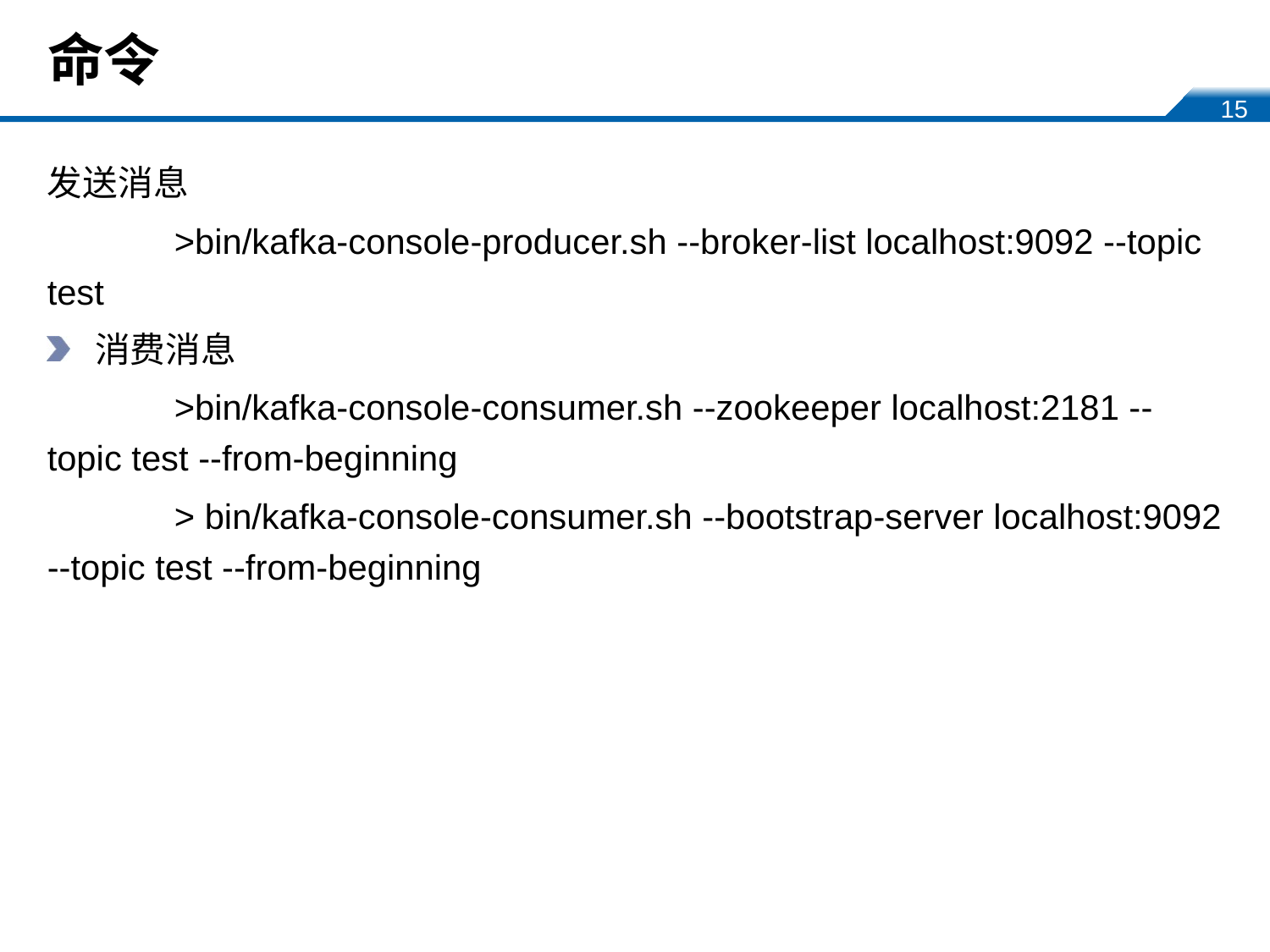

# 命令
发送消息
	>bin/kafka-console-producer.sh --broker-list localhost:9092 --topic test
消费消息
	>bin/kafka-console-consumer.sh --zookeeper localhost:2181 --topic test --from-beginning
	> bin/kafka-console-consumer.sh --bootstrap-server localhost:9092 --topic test --from-beginning